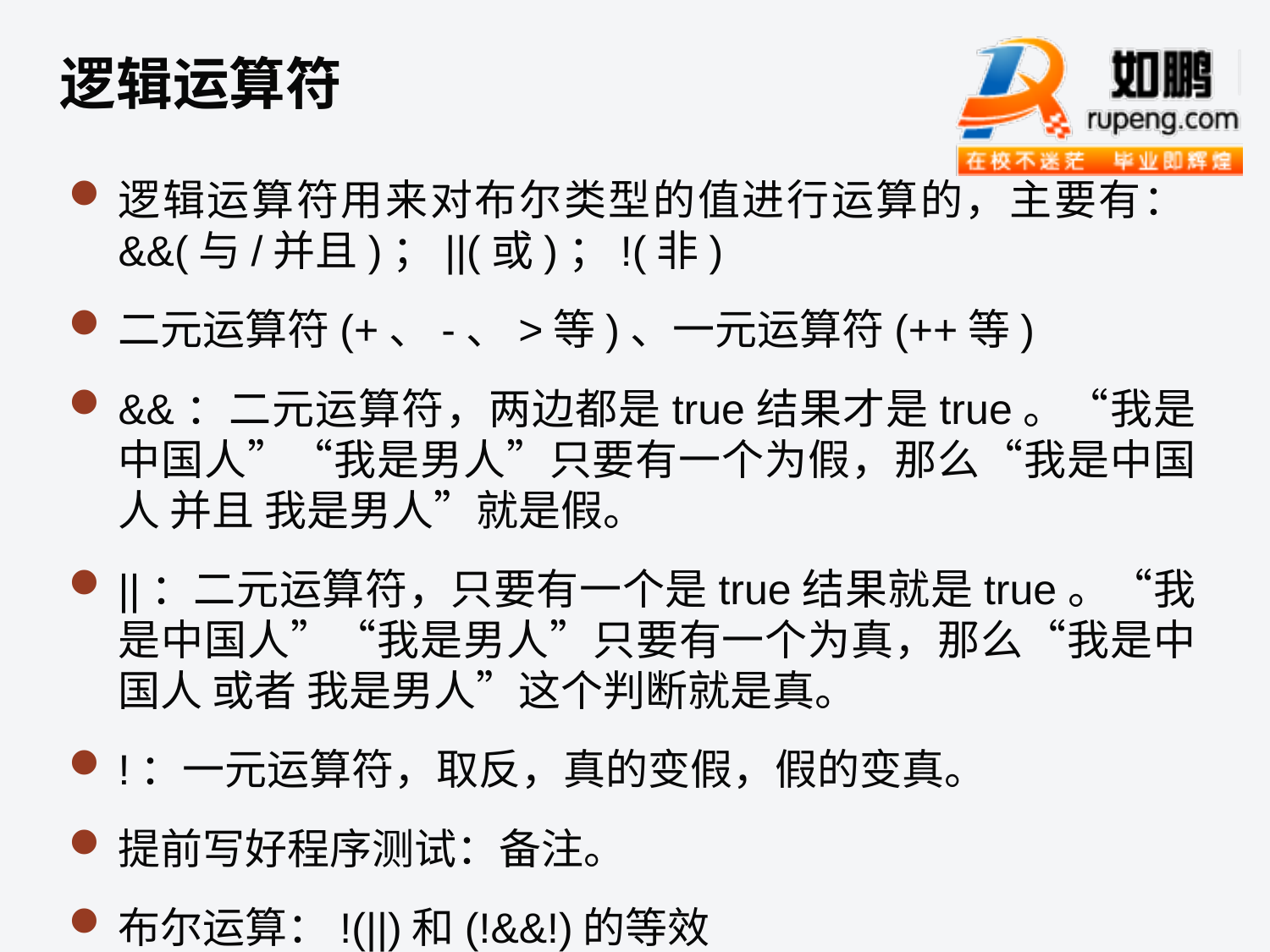

逻辑运算符
逻辑运算符用来对布尔类型的值进行运算的，主要有：&&(与/并且)；||(或)；!(非)
二元运算符(+、-、>等)、一元运算符(++等)
&&：二元运算符，两边都是true结果才是true。“我是中国人”“我是男人”只要有一个为假，那么“我是中国人 并且 我是男人”就是假。
||：二元运算符，只要有一个是true结果就是true。“我是中国人”“我是男人”只要有一个为真，那么“我是中国人 或者 我是男人”这个判断就是真。
!：一元运算符，取反，真的变假，假的变真。
提前写好程序测试：备注。
布尔运算：!(||)和(!&&!)的等效